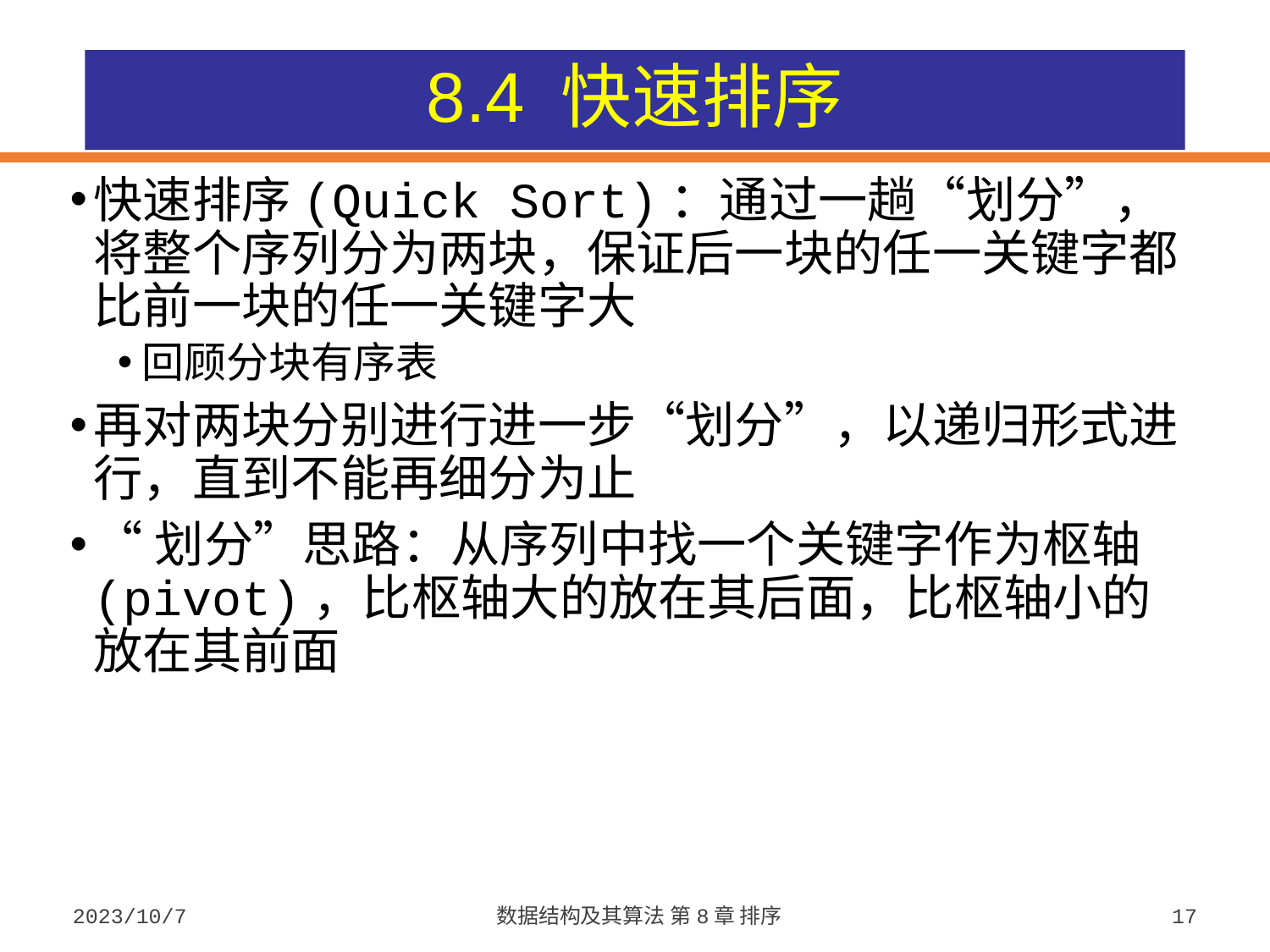

# 8.4 快速排序
快速排序(Quick Sort)：通过一趟“划分”，将整个序列分为两块，保证后一块的任一关键字都比前一块的任一关键字大
回顾分块有序表
再对两块分别进行进一步“划分”，以递归形式进行，直到不能再细分为止
“划分”思路：从序列中找一个关键字作为枢轴(pivot)，比枢轴大的放在其后面，比枢轴小的放在其前面
2023/10/7
数据结构及其算法 第8章 排序
17